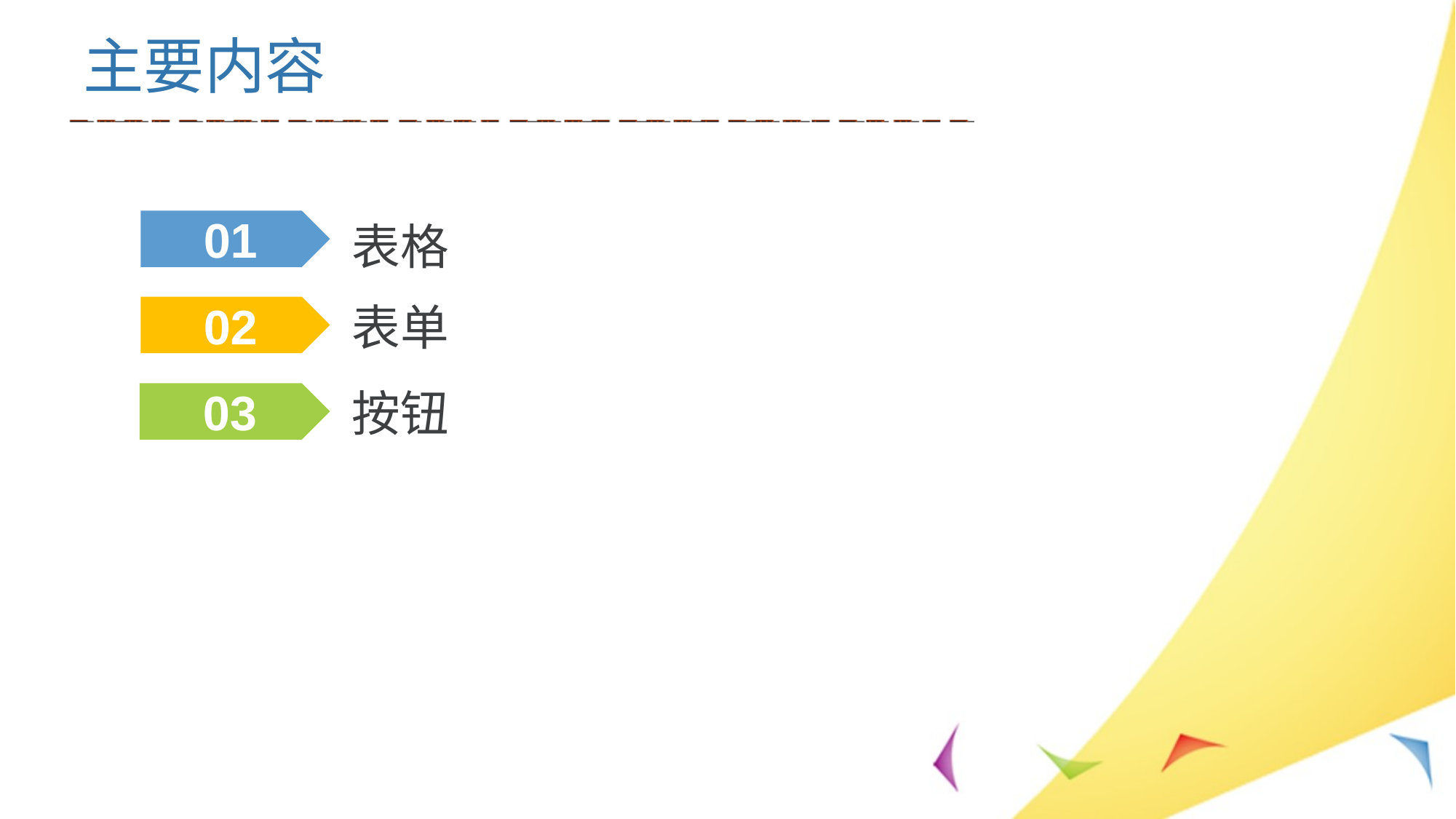

主要内容
01
表格
表单
02
按钮
03